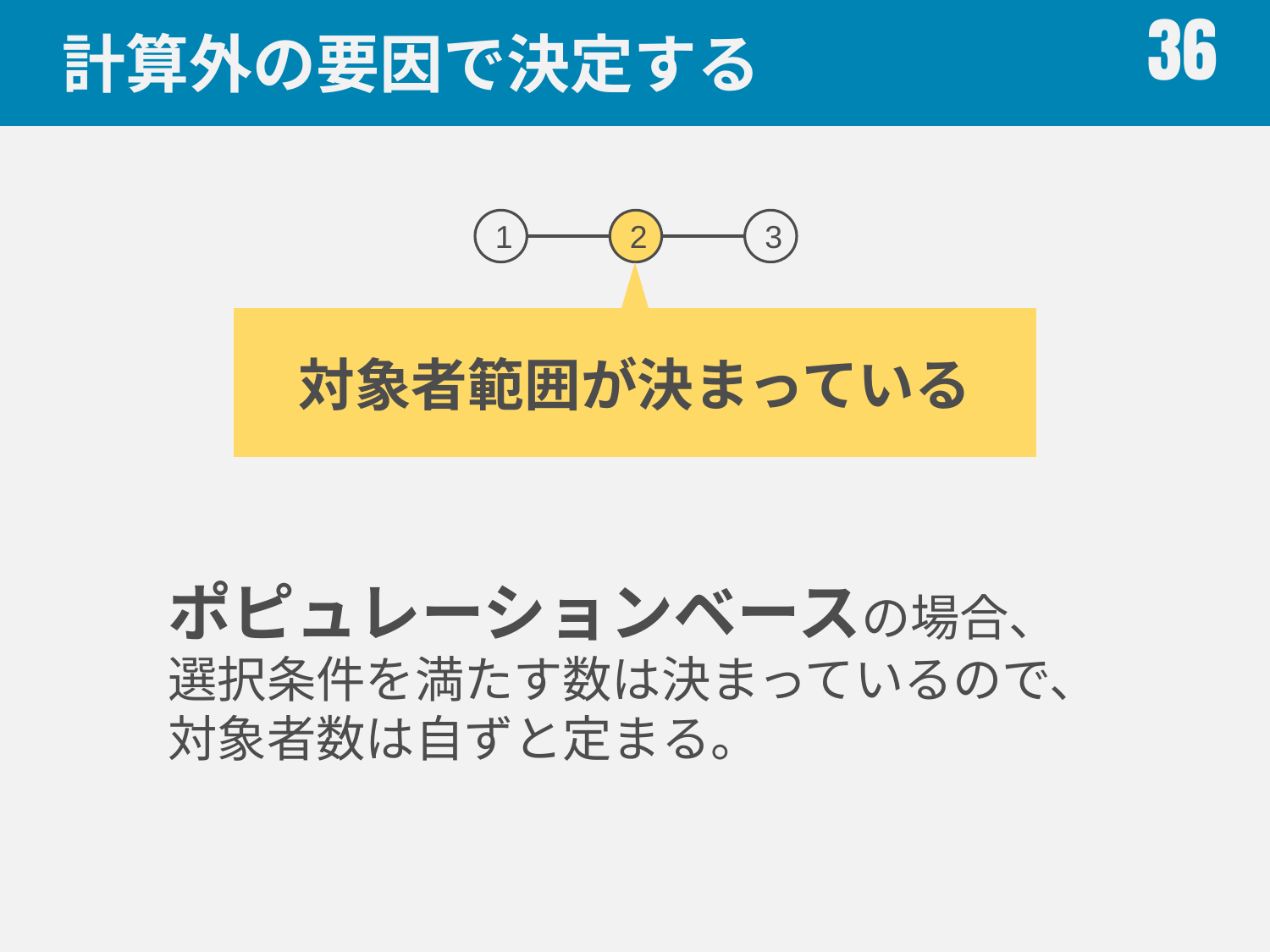

# 計算外の要因で決定する
 36
1
2
3

対象者範囲が決まっている
ポピュレーションベースの場合、
選択条件を満たす数は決まっているので、
対象者数は自ずと定まる。